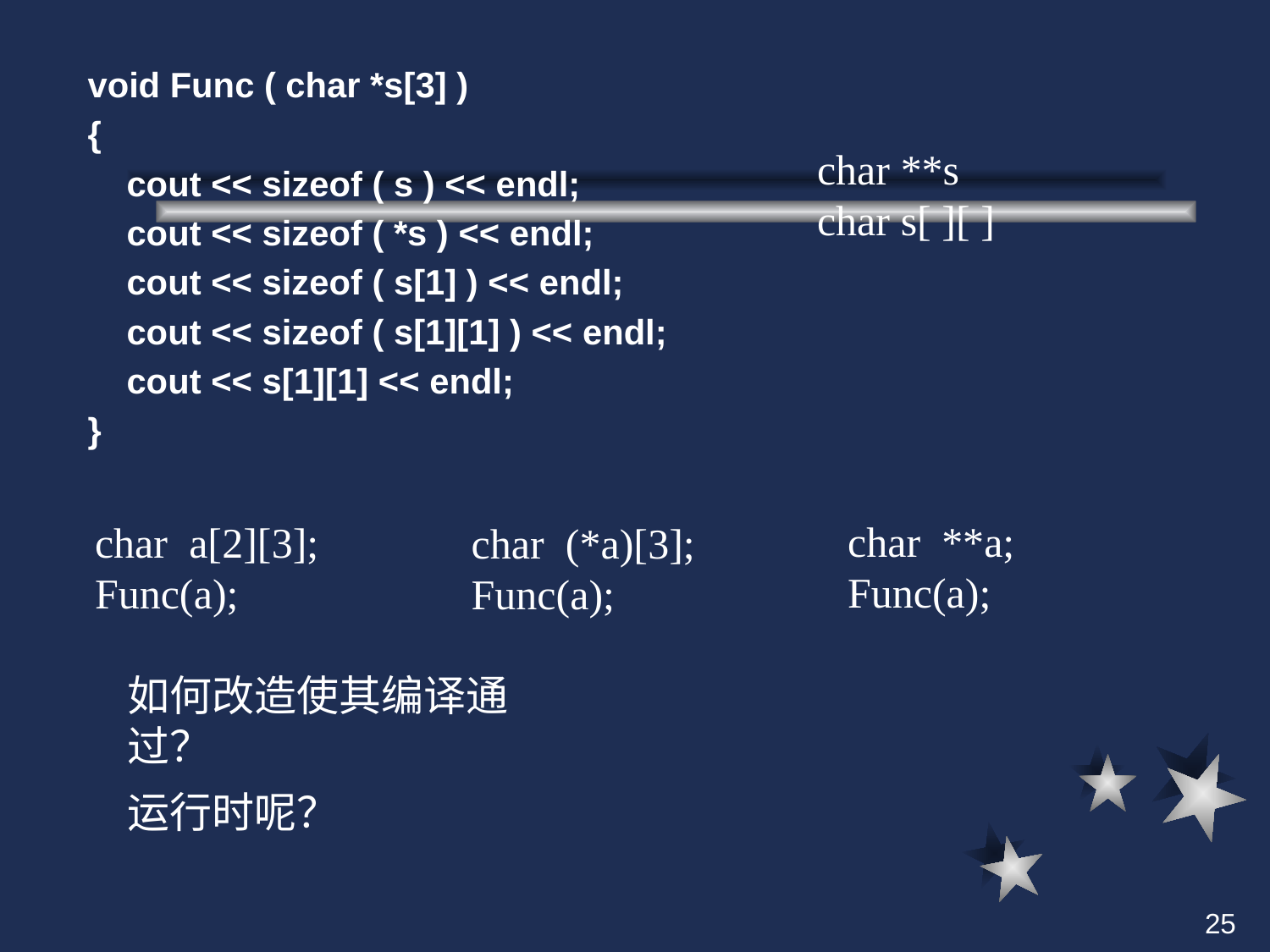

void Func ( char *s[3] )
{
    cout << sizeof ( s ) << endl;
    cout << sizeof ( *s ) << endl;
    cout << sizeof ( s[1] ) << endl;
    cout << sizeof ( s[1][1] ) << endl;
    cout << s[1][1] << endl;
}

char **s
char s[ ][ ]
char  **a;
Func(a);
char  a[2][3];
Func(a);
char  (*a)[3];
Func(a);
如何改造使其编译通过？
运行时呢？
25